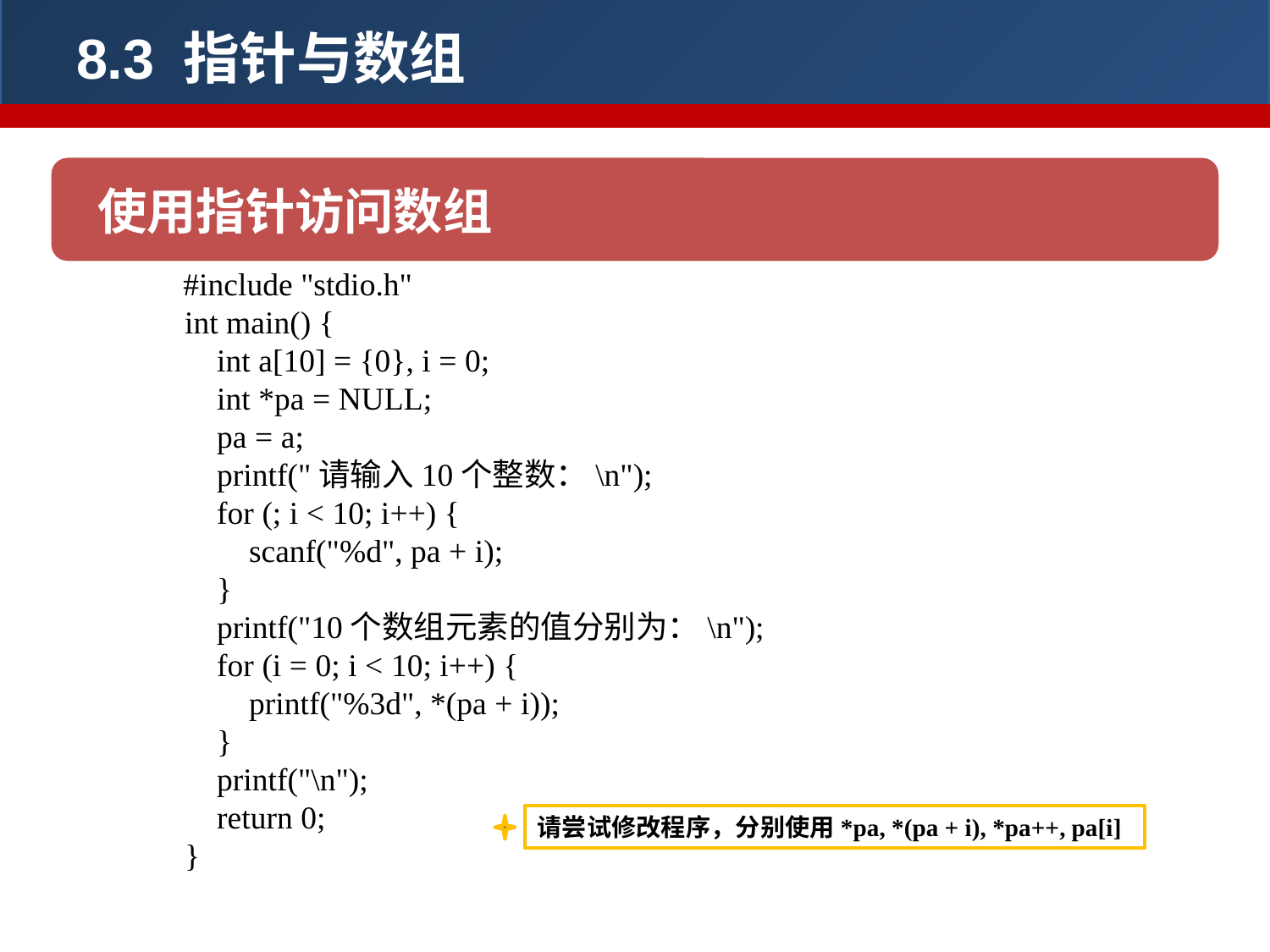

8.3 指针与数组
使用指针访问数组
           #include "stdio.h"
	int main() {
	    int a[10] = {0}, i = 0;
	    int *pa = NULL;
	    pa = a;
	    printf("请输入10个整数：\n");
	    for (; i < 10; i++) {
	        scanf("%d", pa + i);
	    }
	    printf("10个数组元素的值分别为：\n");
	    for (i = 0; i < 10; i++) {
	        printf("%3d", *(pa + i));
	    }
	    printf("\n");
	    return 0;
	}
请尝试修改程序，分别使用*pa, *(pa + i), *pa++, pa[i]